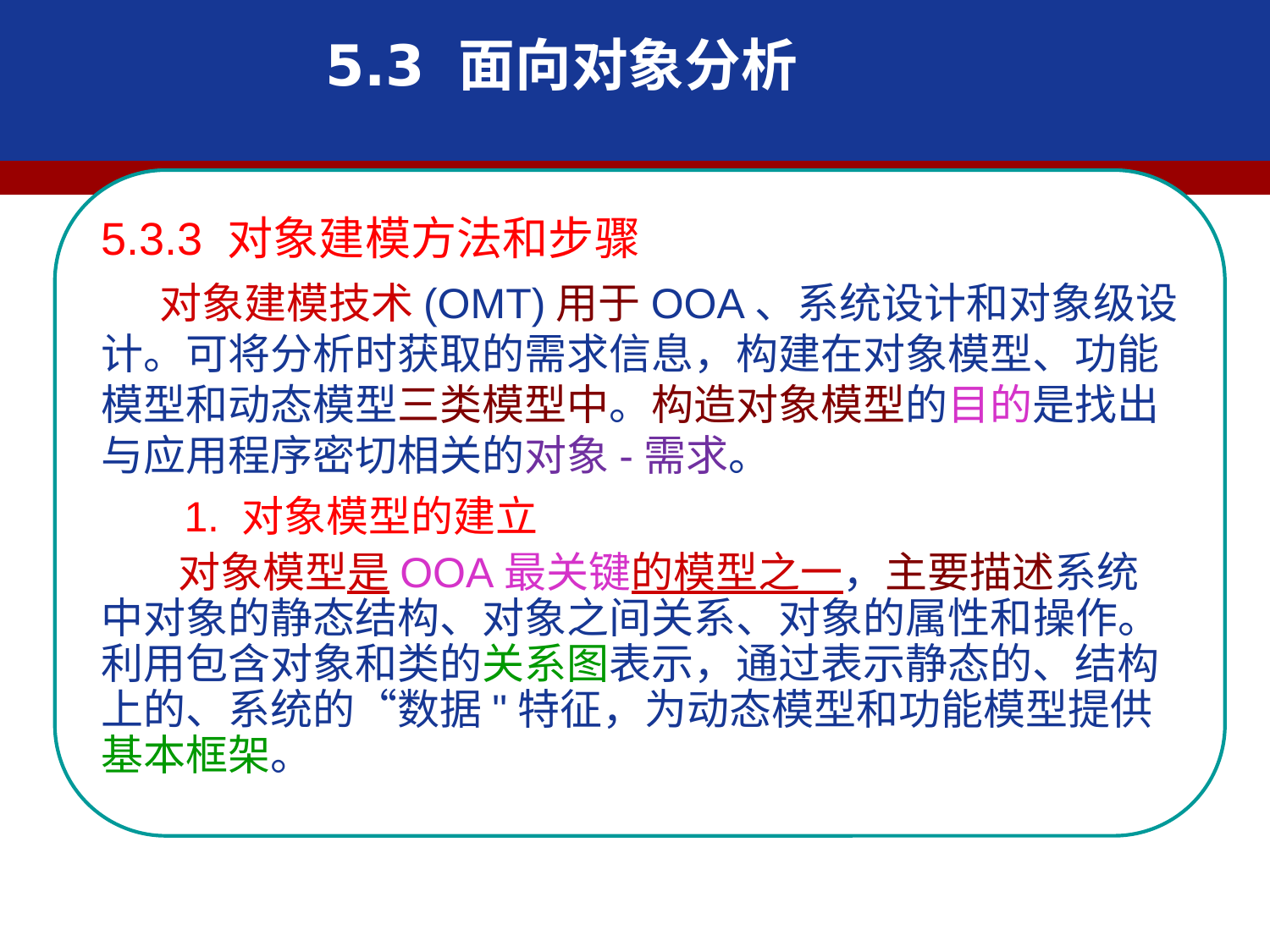

5.3 面向对象分析

5.3.3 对象建模方法和步骤
       对象建模技术(OMT)用于OOA、系统设计和对象级设计。可将分析时获取的需求信息，构建在对象模型、功能模型和动态模型三类模型中。构造对象模型的目的是找出与应用程序密切相关的对象-需求。
       1. 对象模型的建立
       对象模型是OOA最关键的模型之一，主要描述系统中对象的静态结构、对象之间关系、对象的属性和操作。利用包含对象和类的关系图表示，通过表示静态的、结构上的、系统的“数据"特征，为动态模型和功能模型提供基本框架。